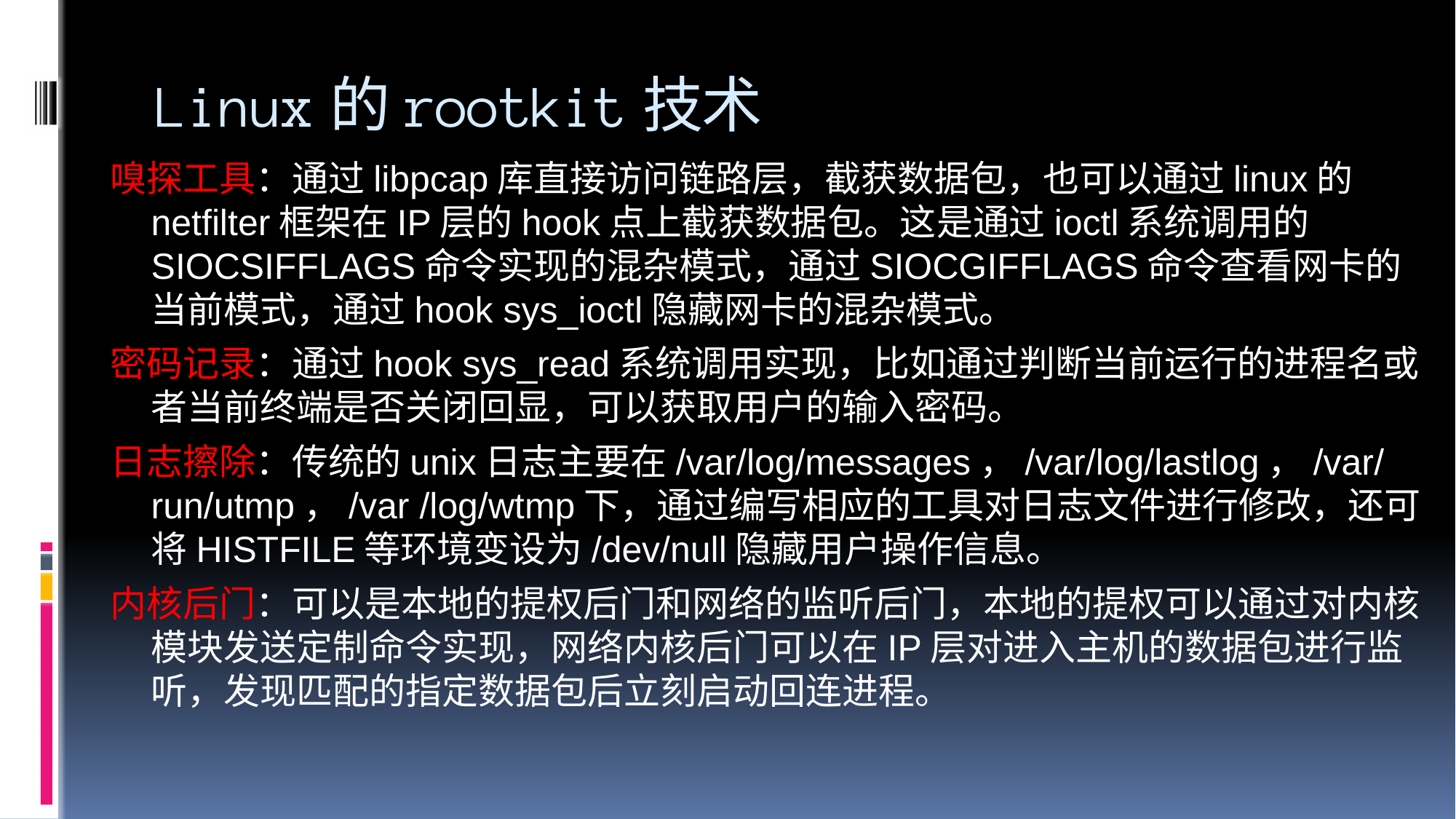

# Linux的rootkit技术
嗅探工具：通过libpcap库直接访问链路层，截获数据包，也可以通过linux的netfilter框架在IP层的hook点上截获数据包。这是通过ioctl系统调用的SIOCSIFFLAGS命令实现的混杂模式，通过SIOCGIFFLAGS命令查看网卡的当前模式，通过hook sys_ioctl隐藏网卡的混杂模式。
密码记录：通过hook sys_read系统调用实现，比如通过判断当前运行的进程名或者当前终端是否关闭回显，可以获取用户的输入密码。
日志擦除：传统的unix日志主要在/var/log/messages，/var/log/lastlog，/var/run/utmp，/var /log/wtmp下，通过编写相应的工具对日志文件进行修改，还可将HISTFILE等环境变设为/dev/null隐藏用户操作信息。
内核后门：可以是本地的提权后门和网络的监听后门，本地的提权可以通过对内核模块发送定制命令实现，网络内核后门可以在IP层对进入主机的数据包进行监听，发现匹配的指定数据包后立刻启动回连进程。